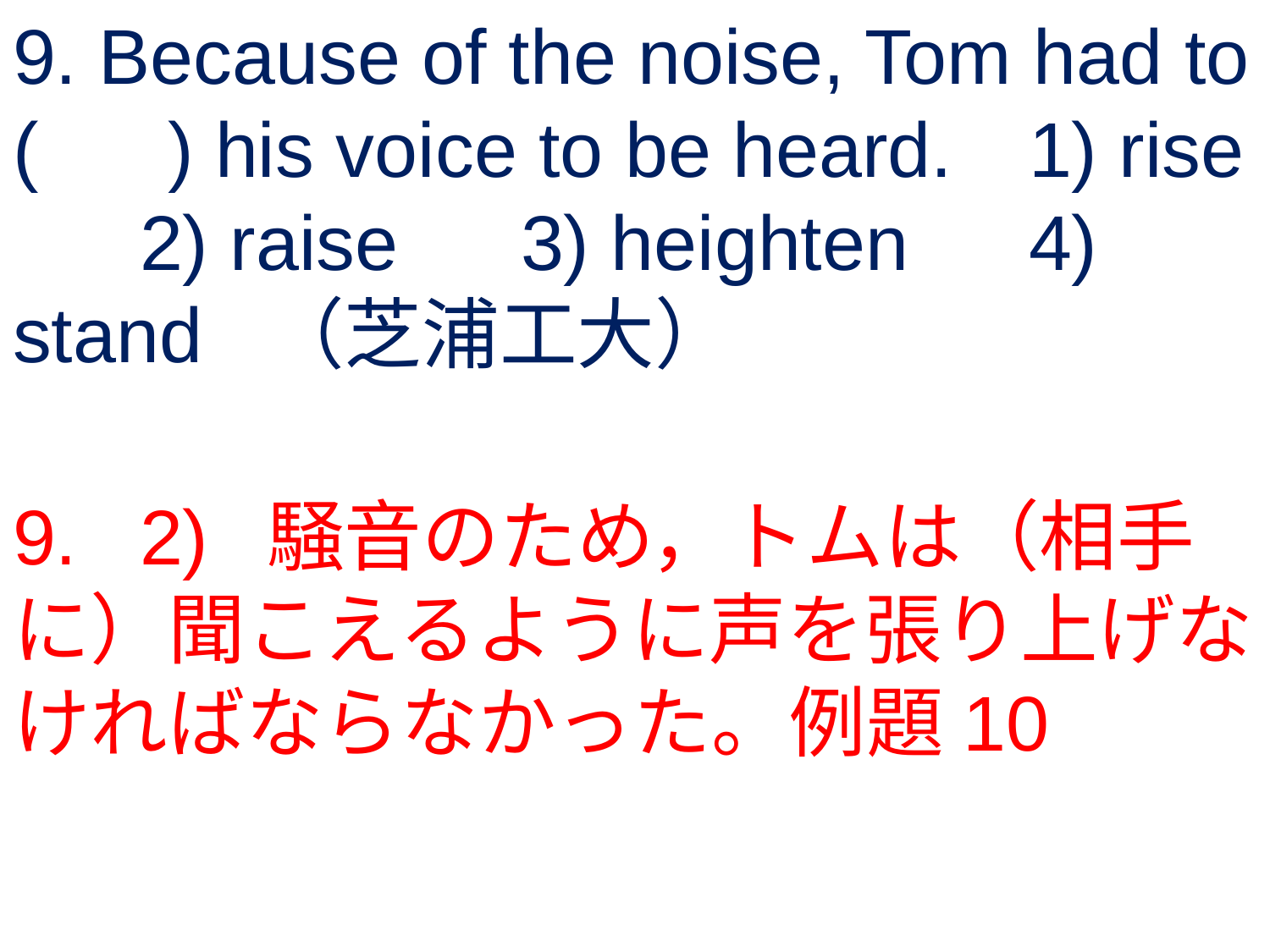

# 9. Because of the noise, Tom had to (      ) his voice to be heard.	1) rise	2) raise	3) heighten	4) stand	（芝浦工大）
9.	2) 	騒音のため，トムは（相手に）聞こえるように声を張り上げなければならなかった。例題10